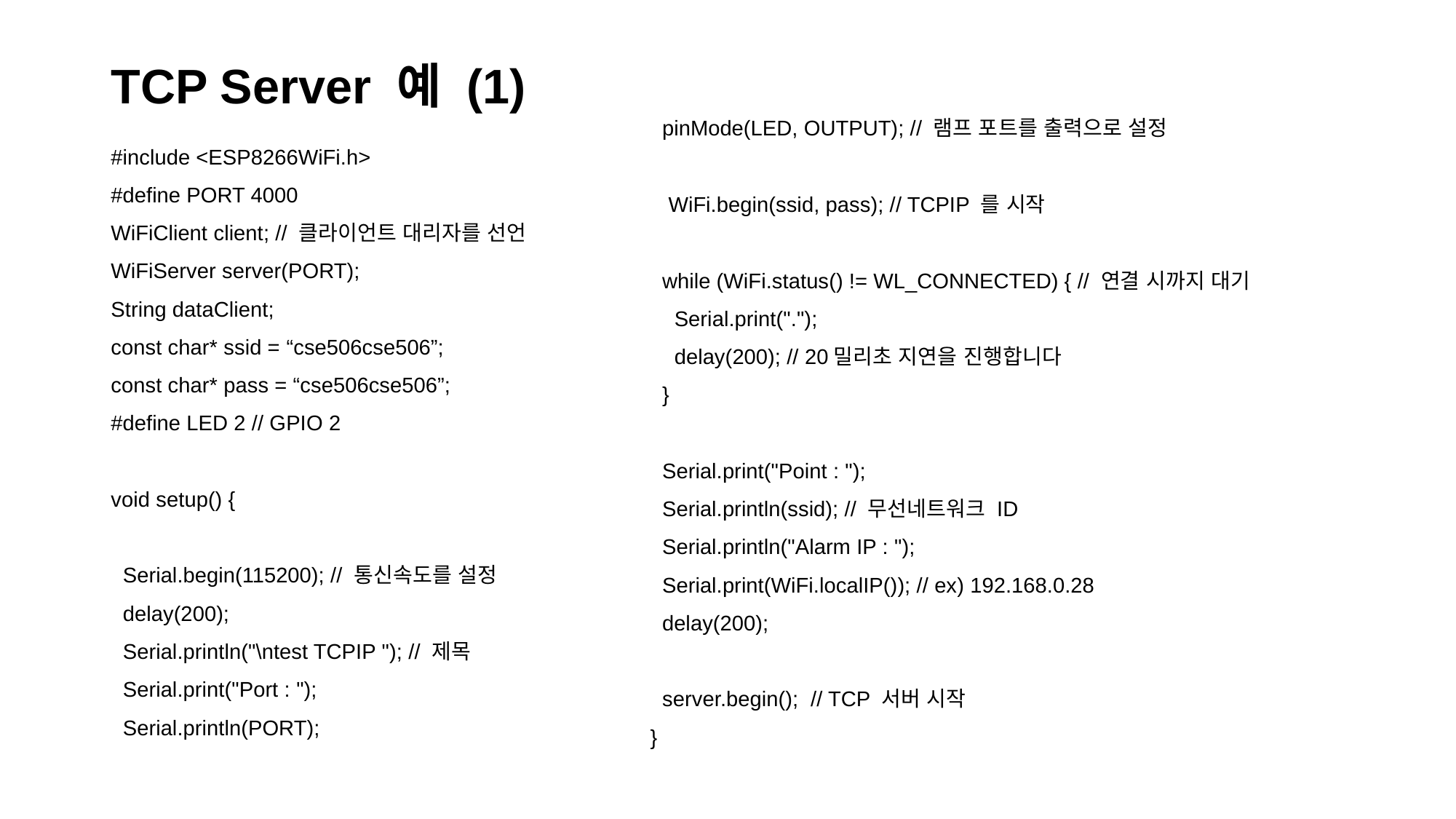

# TCP Server 예 (1)

  pinMode(LED, OUTPUT); // 램프 포트를 출력으로 설정

   WiFi.begin(ssid, pass); // TCPIP 를 시작

  while (WiFi.status() != WL_CONNECTED) { // 연결 시까지 대기
    Serial.print(".");
    delay(200); // 20밀리초 지연을 진행합니다
  }

  Serial.print("Point : ");
  Serial.println(ssid); // 무선네트워크 ID
  Serial.println("Alarm IP : ");
  Serial.print(WiFi.localIP()); // ex) 192.168.0.28
  delay(200);

  server.begin();  // TCP 서버 시작
}
#include <ESP8266WiFi.h>
#define PORT 4000
WiFiClient client; // 클라이언트 대리자를 선언
WiFiServer server(PORT);
String dataClient;
const char* ssid = “cse506cse506”;
const char* pass = “cse506cse506”;
#define LED 2 // GPIO 2

void setup() {

  Serial.begin(115200); // 통신속도를 설정
  delay(200);
  Serial.println("\ntest TCPIP "); // 제목
  Serial.print("Port : ");
  Serial.println(PORT);